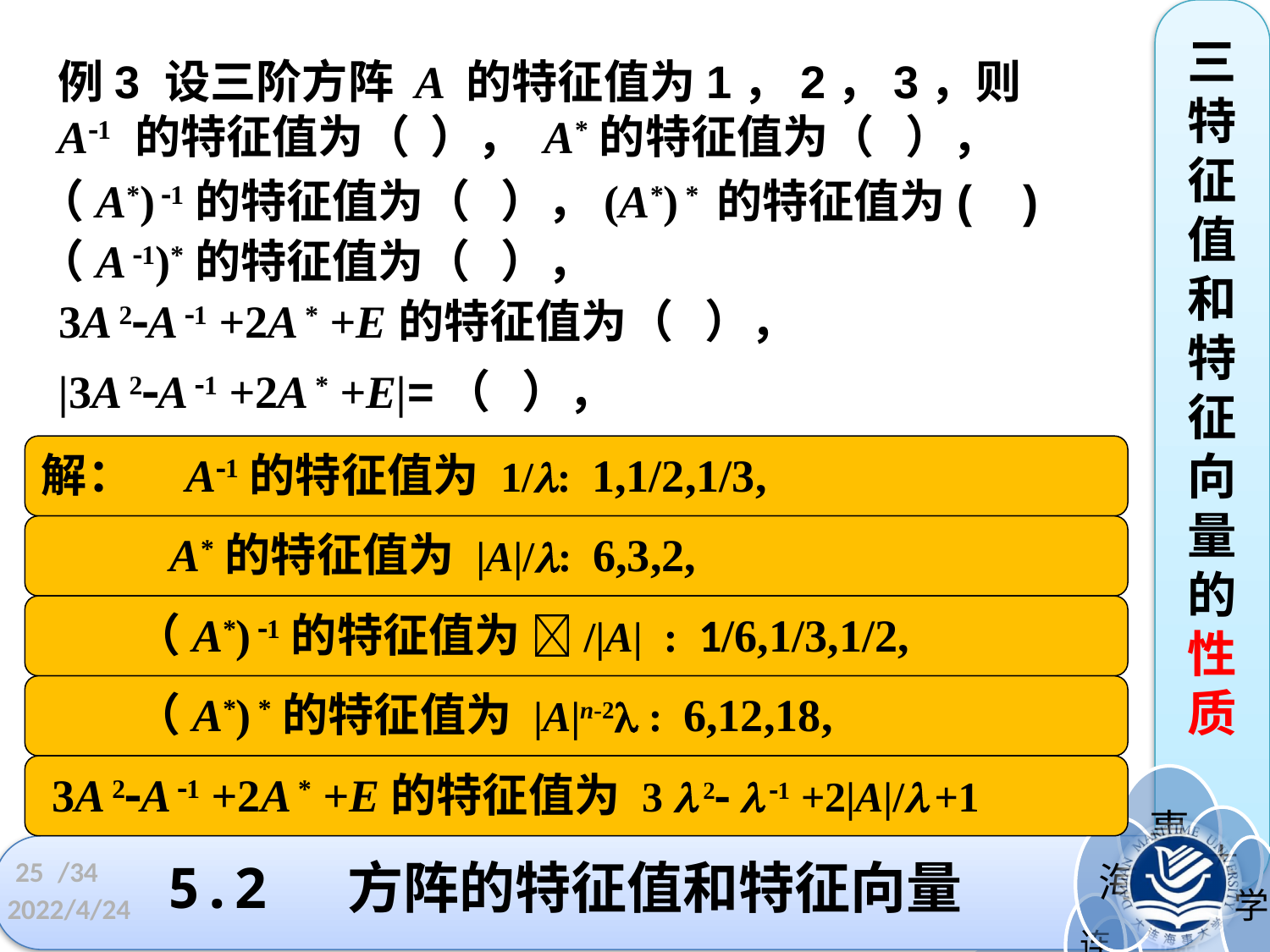

三特征值和特征向量的性质

例3 设三阶方阵 A 的特征值为1，2，3，则
A−1 的特征值为（  ）， A*的特征值为（   ），

 （A*) −1的特征值为（   ），(A*) * 的特征值为(    )
 （A −1)*的特征值为（   ），
 3A 2−A −1 +2A * +E的特征值为（   ），
 |3A 2−A −1 +2A * +E|=（   ），
解：    A−1的特征值为 1/λ:  1,1/2,1/3,
            A*的特征值为 |A|/λ:  6,3,2,
        （A*) −1的特征值为 λ/|A|  :  1/6,1/3,1/2,
        （A*) *的特征值为 |A|n-2λ :  6,12,18,
 3A 2−A −1 +2A * +E的特征值为 3 λ 2− λ −1 +2|A|/λ +1
5.2  方阵的特征值和特征向量
25
/34
2022/4/24